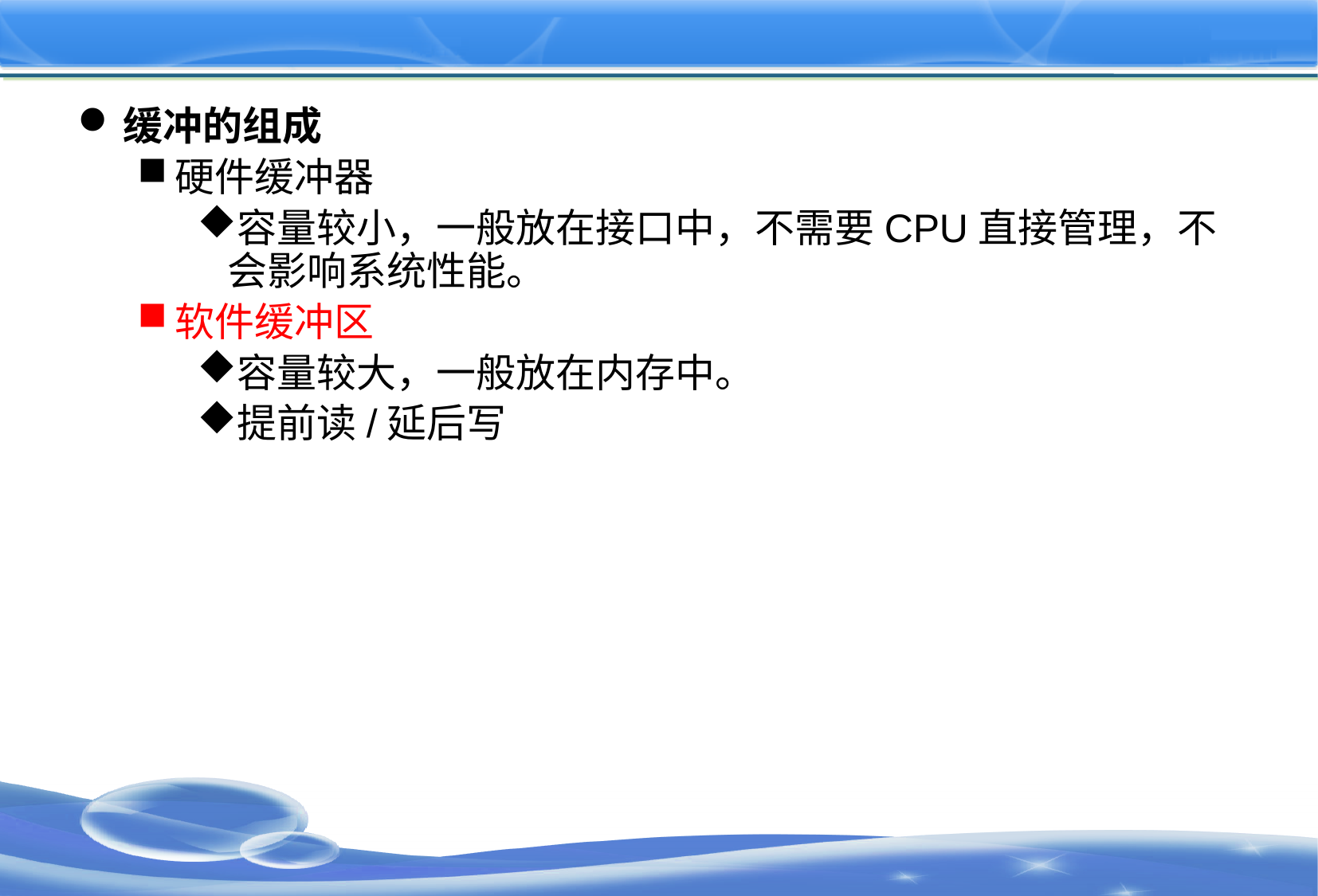

#
缓冲的组成
硬件缓冲器
容量较小，一般放在接口中，不需要CPU直接管理，不会影响系统性能。
软件缓冲区
容量较大，一般放在内存中。
提前读/延后写